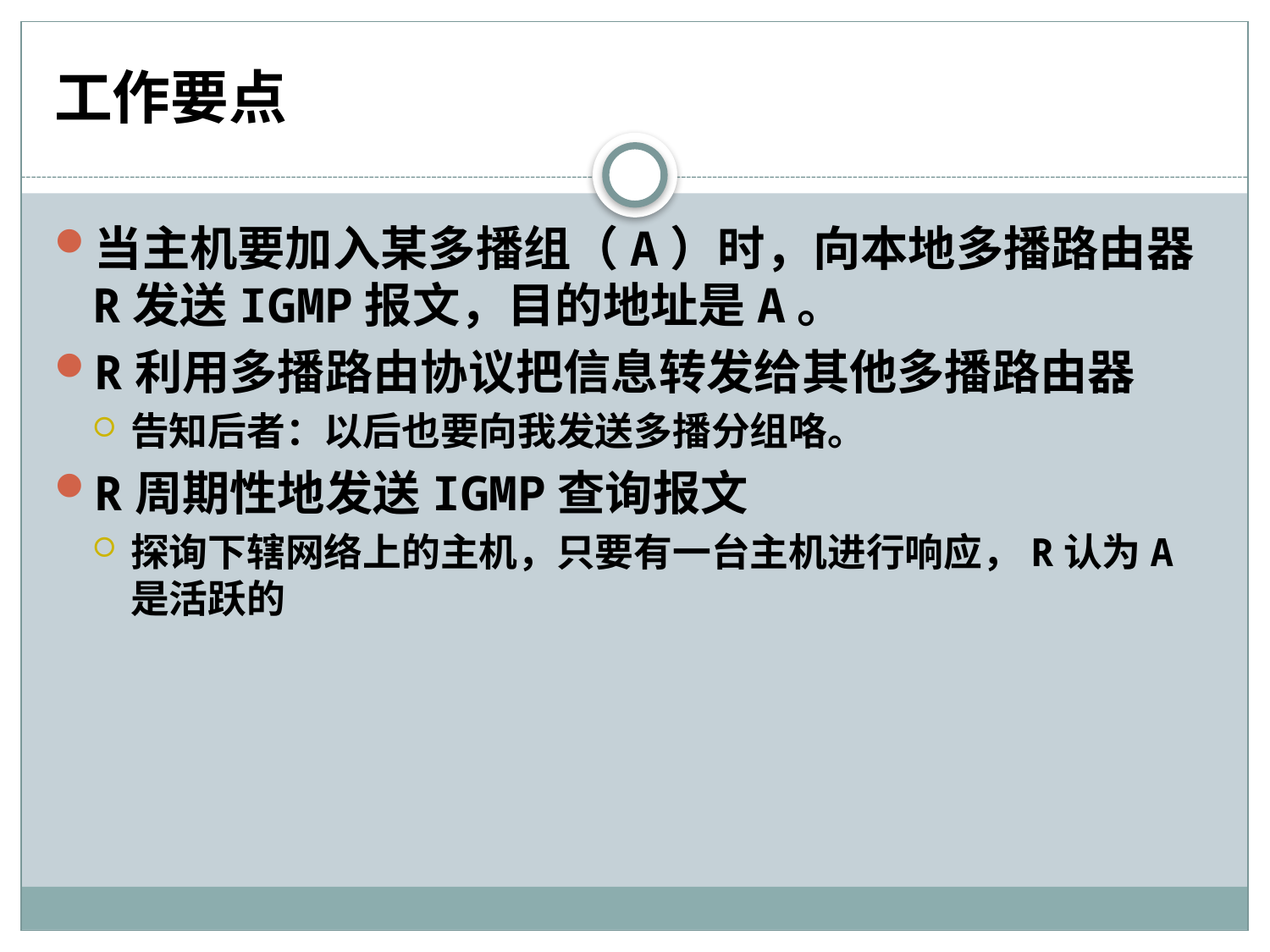

# 工作要点
当主机要加入某多播组（A）时，向本地多播路由器R发送IGMP报文，目的地址是A。
R利用多播路由协议把信息转发给其他多播路由器
告知后者：以后也要向我发送多播分组咯。
R周期性地发送IGMP查询报文
探询下辖网络上的主机，只要有一台主机进行响应，R认为A是活跃的